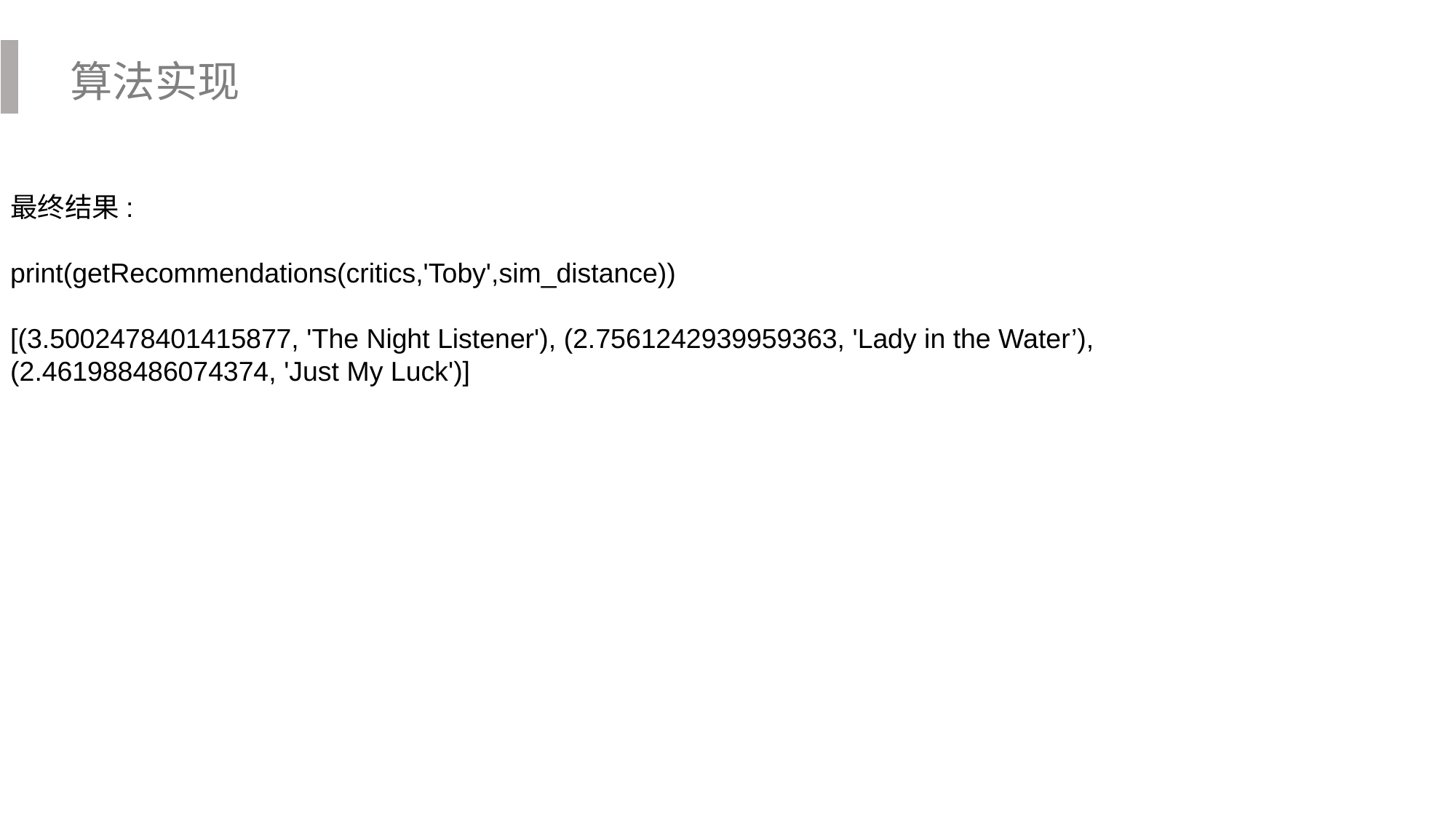

算法实现
最终结果:

print(getRecommendations(critics,'Toby',sim_distance))

[(3.5002478401415877, 'The Night Listener'), (2.7561242939959363, 'Lady in the Water’),
(2.461988486074374, 'Just My Luck')]